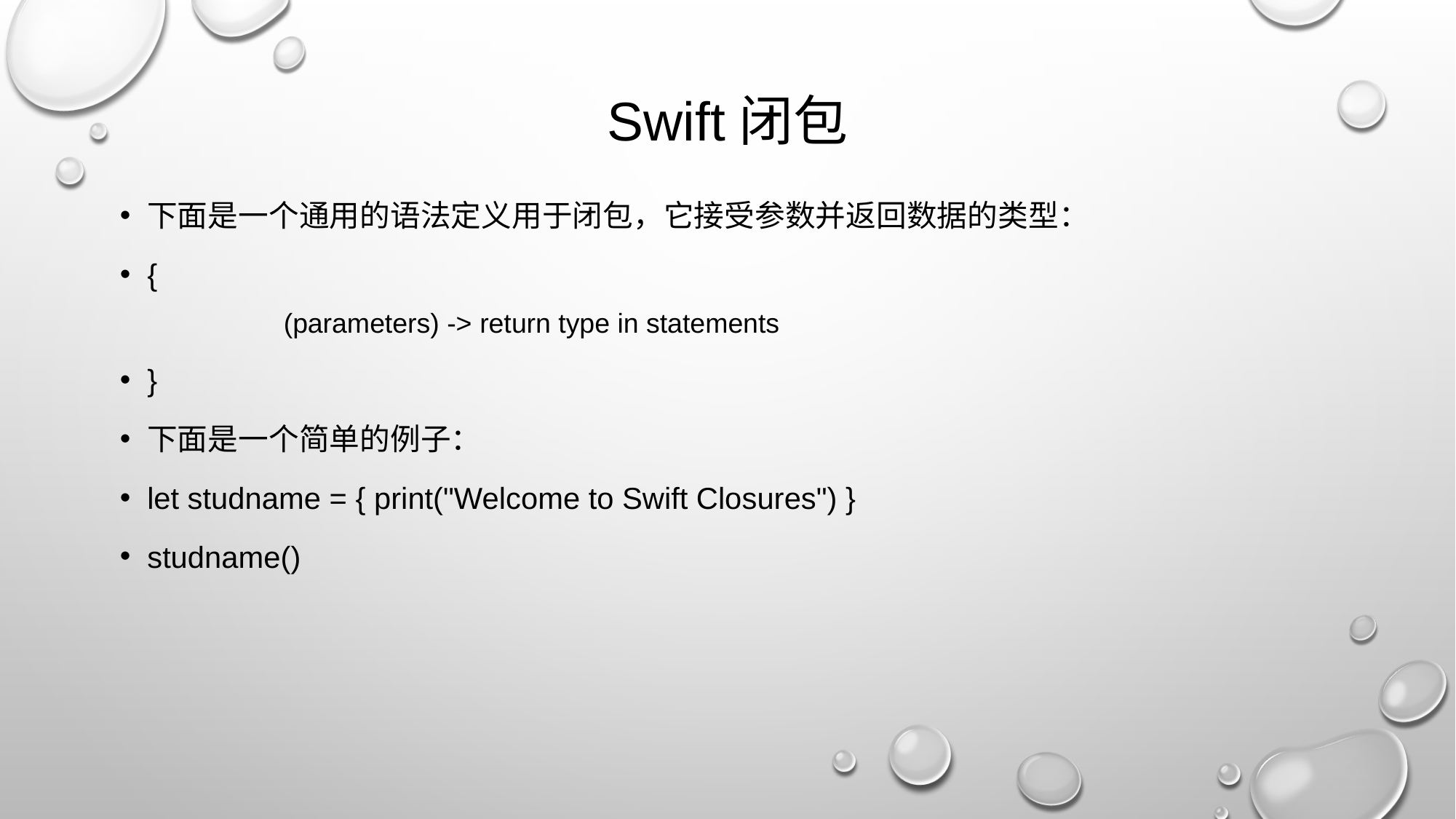

# Swift闭包
下面是一个通用的语法定义用于闭包，它接受参数并返回数据的类型：
{
	(parameters) -> return type in statements
}
下面是一个简单的例子：
let studname = { print("Welcome to Swift Closures") }
studname()